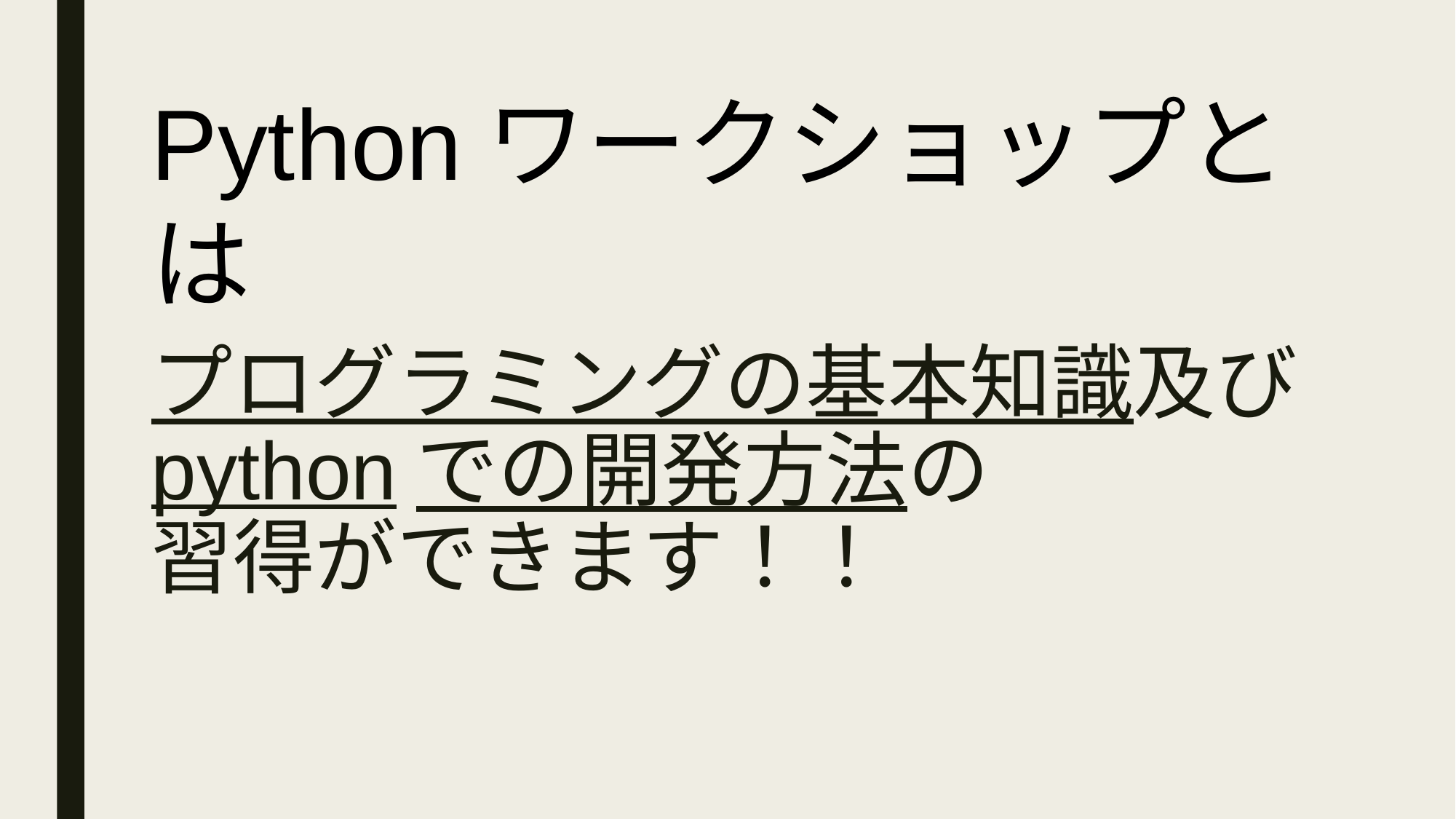

Pythonワークショップとは
プログラミングの基本知識及び
pythonでの開発方法の
習得ができます！！